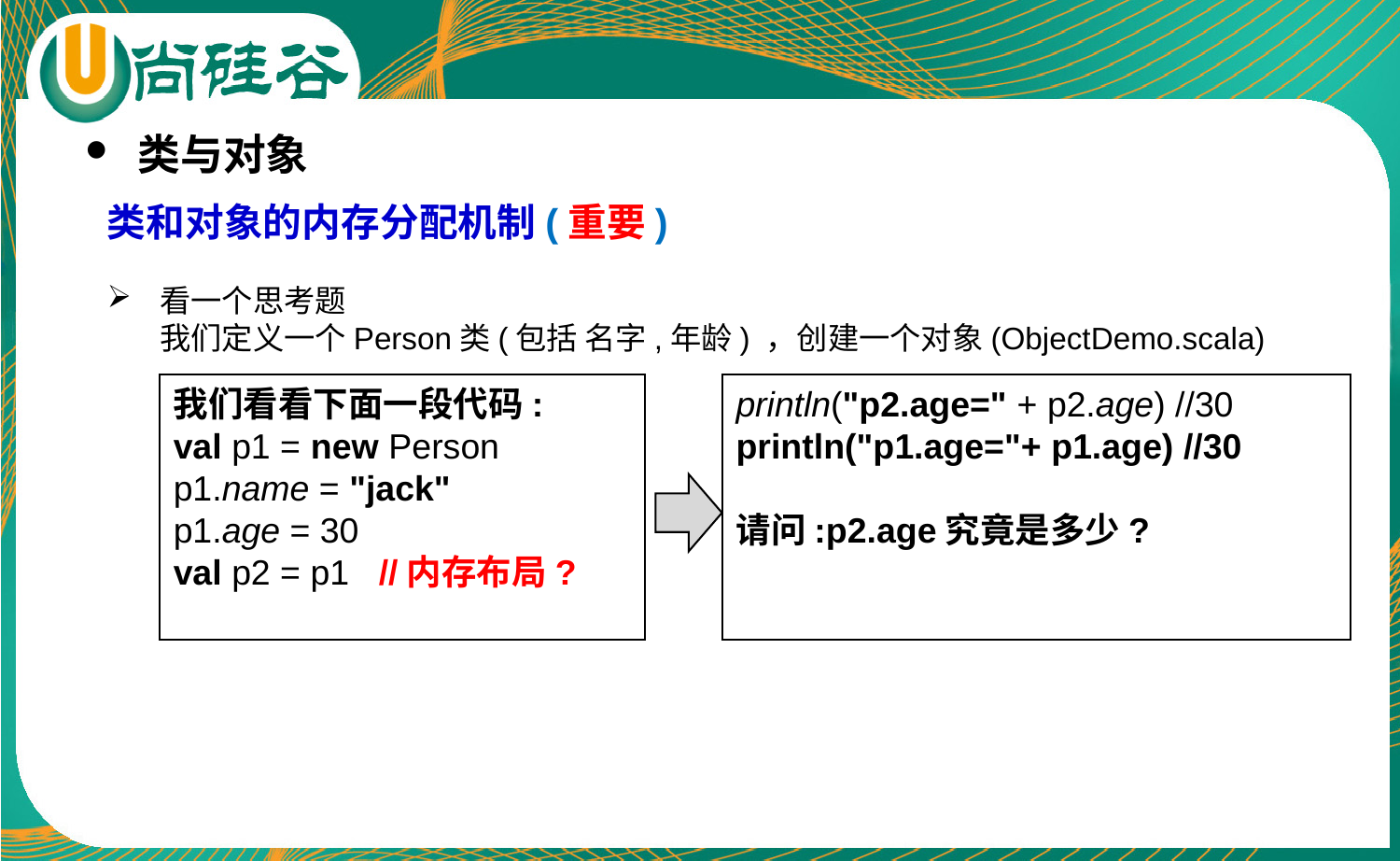

类与对象

类和对象的内存分配机制(重要)

看一个思考题
我们定义一个Person类(包括 名字,年龄) ，创建一个对象(ObjectDemo.scala)

我们看看下面一段代码:
val p1 = new Person
p1.name = "jack"
p1.age = 30
val p2 = p1   //内存布局?
println("p2.age=" + p2.age) //30
println("p1.age="+ p1.age) //30

请问:p2.age究竟是多少?